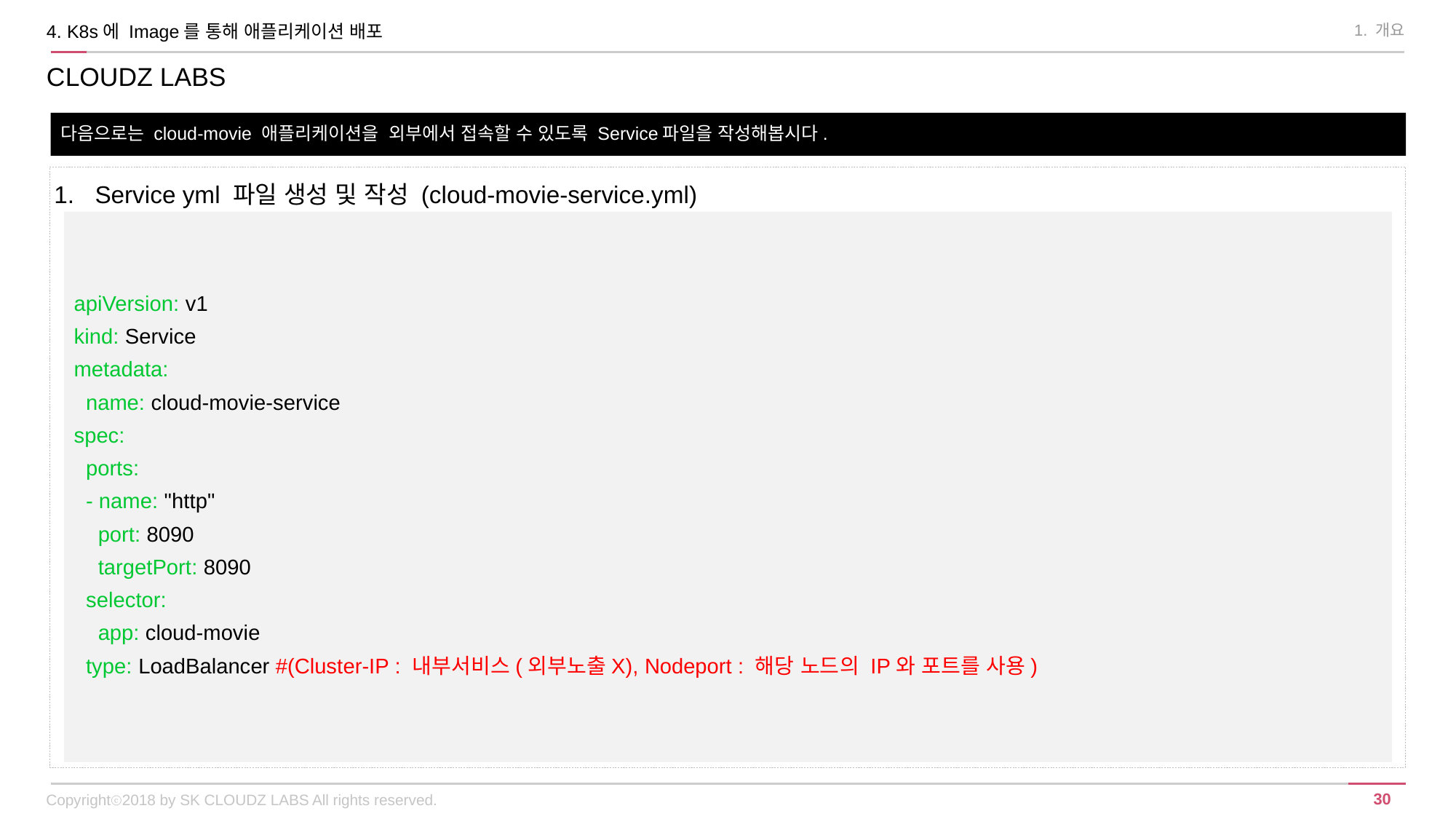

4. K8s에 Image를 통해 애플리케이션 배포
1. 개요
CLOUDZ LABS
다음으로는 cloud-movie 애플리케이션을  외부에서 접속할 수 있도록 Service파일을 작성해봅시다.
Service yml 파일 생성 및 작성 (cloud-movie-service.yml)

apiVersion: v1
kind: Service
metadata:
  name: cloud-movie-service
spec:
  ports:
  - name: "http"
    port: 8090
    targetPort: 8090
  selector:
    app: cloud-movie
  type: LoadBalancer #(Cluster-IP : 내부서비스(외부노출X), Nodeport : 해당 노드의 IP와 포트를 사용)
Copyrightⓒ2018 by SK CLOUDZ LABS All rights reserved.